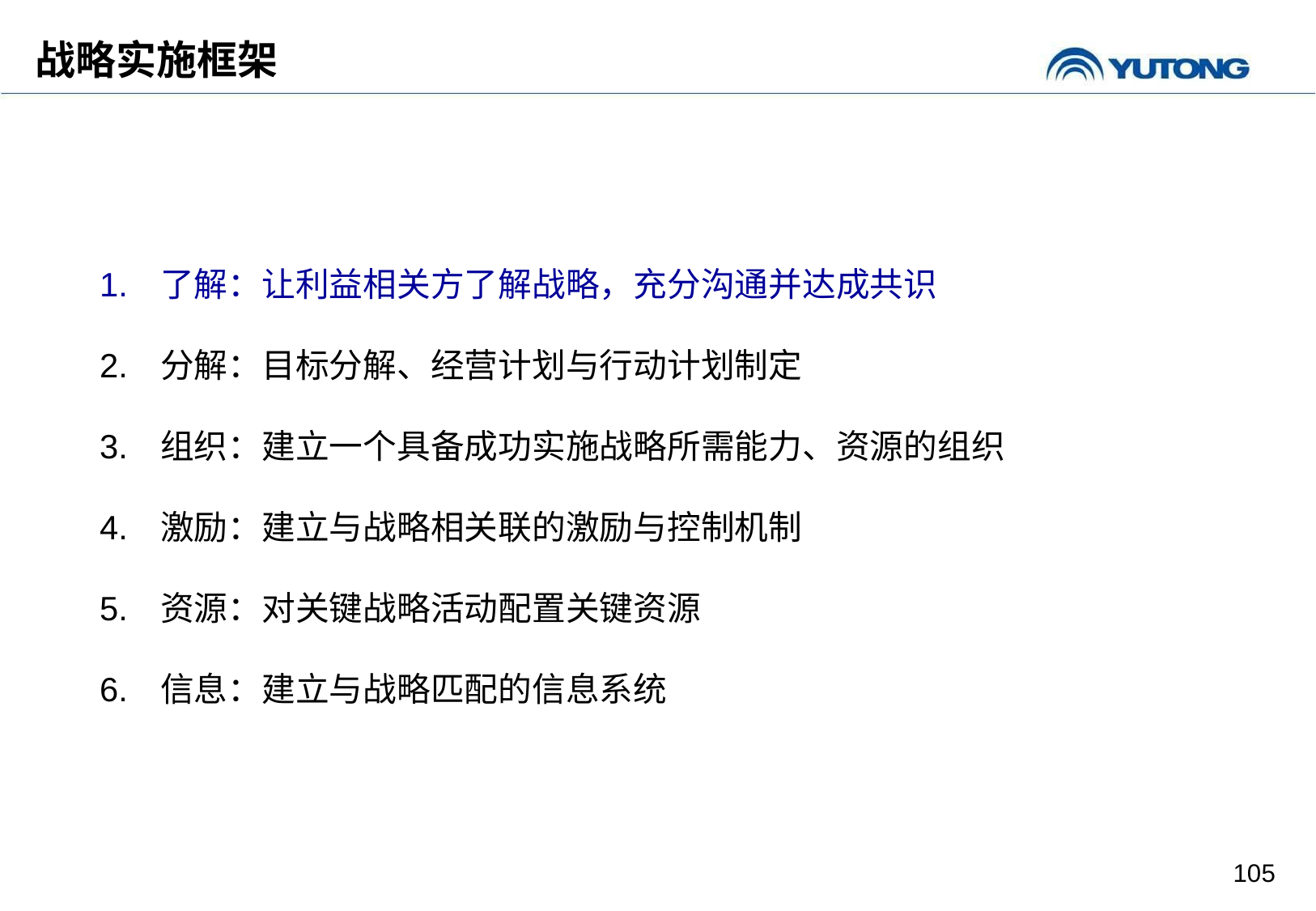

战略实施框架
了解：让利益相关方了解战略，充分沟通并达成共识
分解：目标分解、经营计划与行动计划制定
组织：建立一个具备成功实施战略所需能力、资源的组织
激励：建立与战略相关联的激励与控制机制
资源：对关键战略活动配置关键资源
信息：建立与战略匹配的信息系统
105